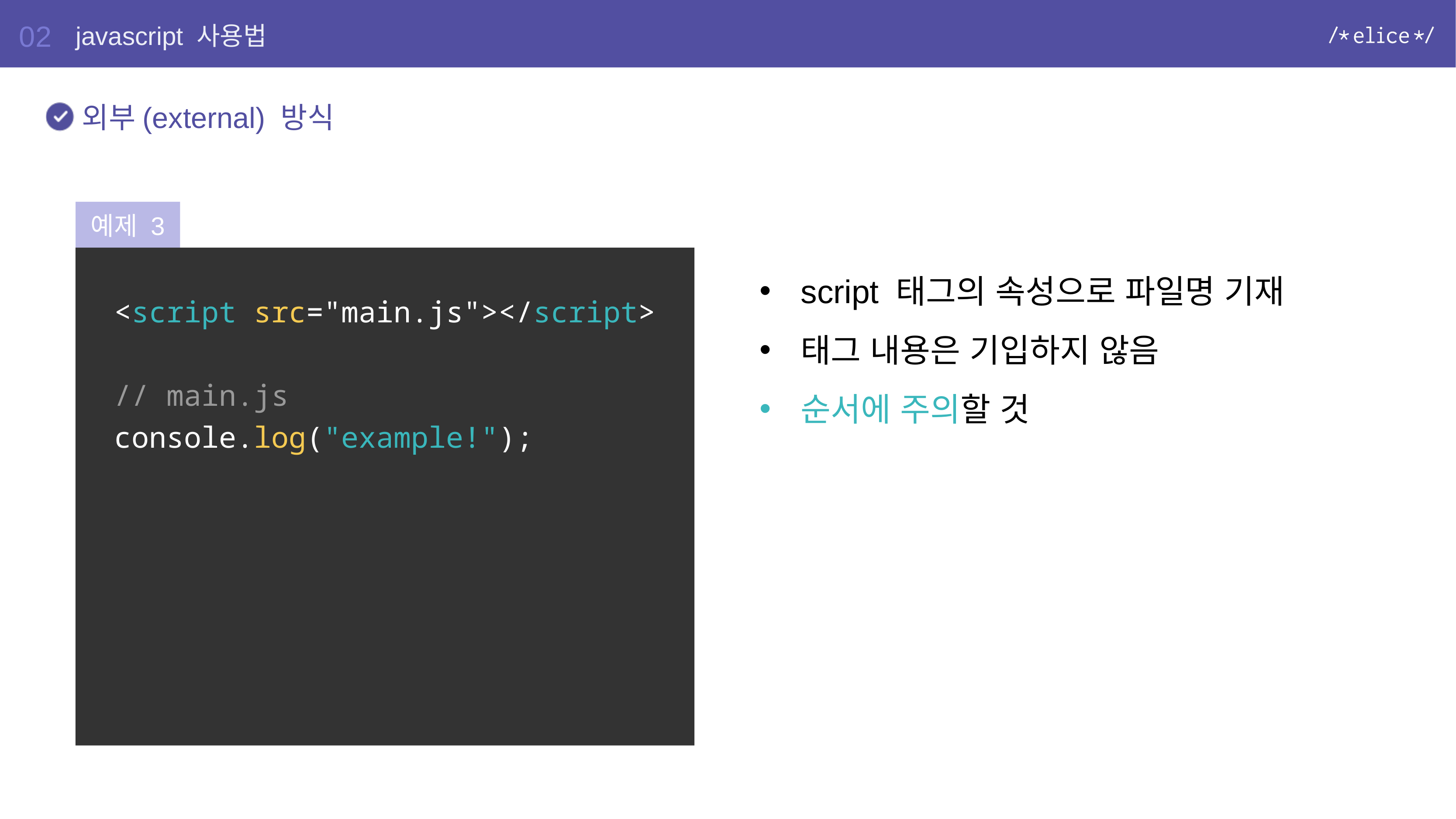

02
javascript 사용법
외부(external) 방식
예제 3
<script src="main.js"></script>

// main.js
console.log("example!");
script 태그의 속성으로 파일명 기재
태그 내용은 기입하지 않음
순서에 주의할 것